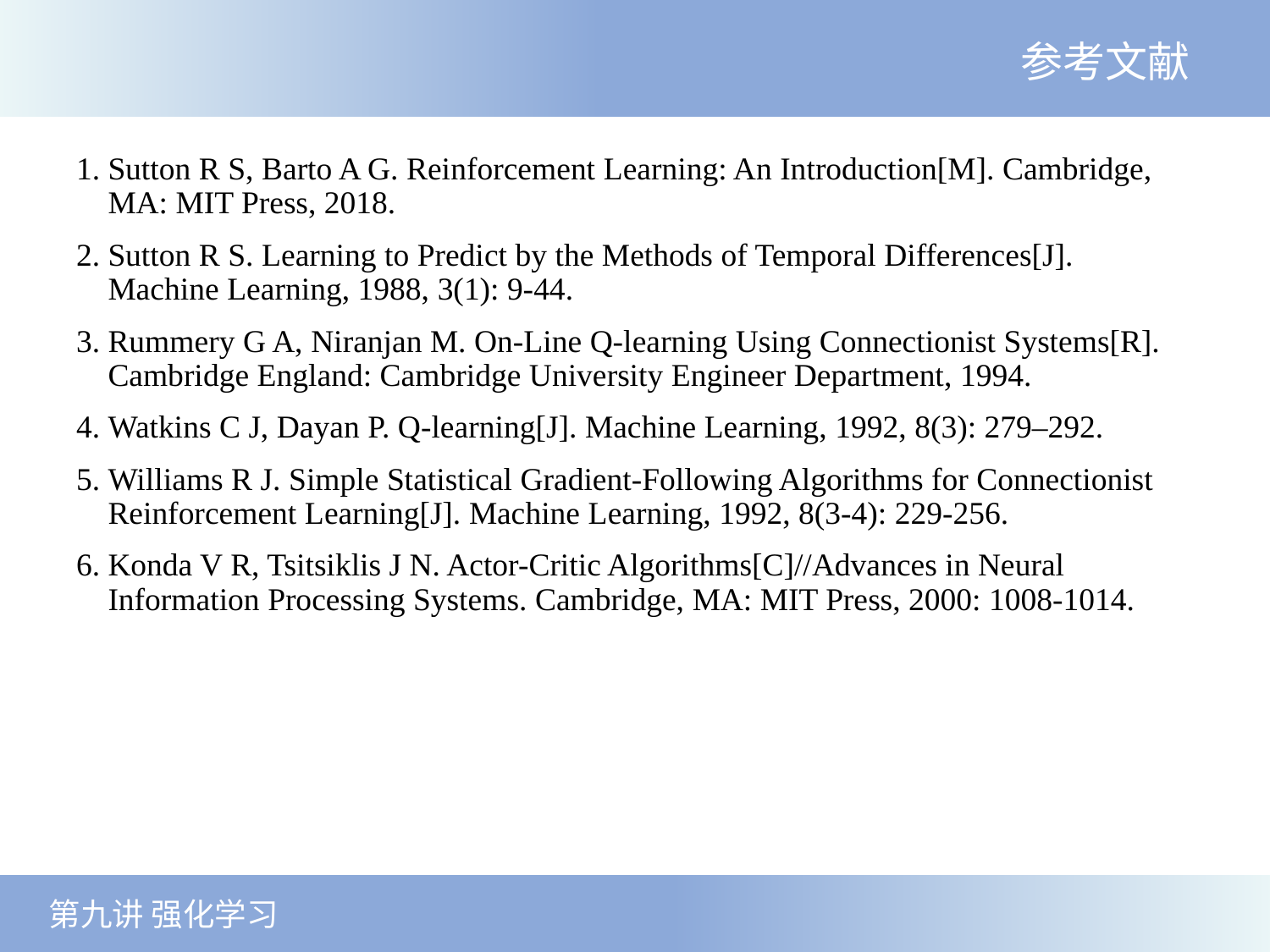

参考文献
Sutton R S, Barto A G. Reinforcement Learning: An Introduction[M]. Cambridge, MA: MIT Press, 2018.
Sutton R S. Learning to Predict by the Methods of Temporal Differences[J]. Machine Learning, 1988, 3(1): 9-44.
Rummery G A, Niranjan M. On-Line Q-learning Using Connectionist Systems[R]. Cambridge England: Cambridge University Engineer Department, 1994.
Watkins C J, Dayan P. Q-learning[J]. Machine Learning, 1992, 8(3): 279–292.
Williams R J. Simple Statistical Gradient-Following Algorithms for Connectionist Reinforcement Learning[J]. Machine Learning, 1992, 8(3-4): 229-256.
Konda V R, Tsitsiklis J N. Actor-Critic Algorithms[C]//Advances in Neural Information Processing Systems. Cambridge, MA: MIT Press, 2000: 1008-1014.
    第九讲 强化学习